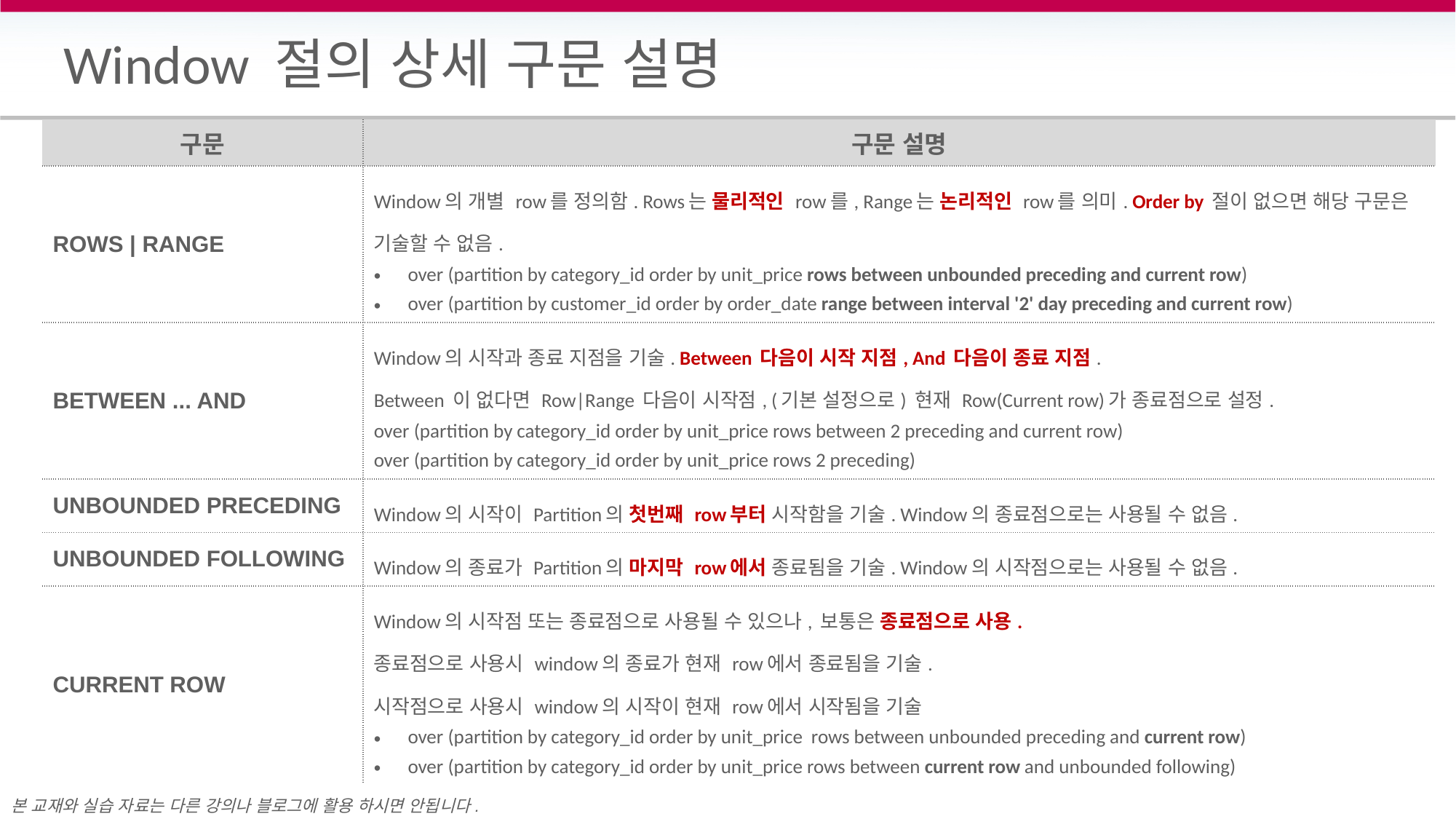

# Window 절의 상세 구문 설명
| 구문 | 구문 설명 |
| --- | --- |
| ROWS | RANGE | Window의 개별 row를 정의함. Rows는 물리적인 row를, Range는 논리적인 row를 의미. Order by 절이 없으면 해당 구문은 기술할 수 없음. over (partition by category\_id order by unit\_price rows between unbounded preceding and current row) over (partition by customer\_id order by order\_date range between interval '2' day preceding and current row) |
| BETWEEN ... AND | Window의 시작과 종료 지점을 기술. Between 다음이 시작 지점, And 다음이 종료 지점. Between 이 없다면 Row|Range 다음이 시작점, (기본 설정으로) 현재 Row(Current row)가 종료점으로 설정. over (partition by category\_id order by unit\_price rows between 2 preceding and current row) over (partition by category\_id order by unit\_price rows 2 preceding) |
| UNBOUNDED PRECEDING | Window의 시작이 Partition의 첫번째 row부터 시작함을 기술. Window의 종료점으로는 사용될 수 없음. |
| UNBOUNDED FOLLOWING | Window의 종료가 Partition의 마지막 row에서 종료됨을 기술. Window의 시작점으로는 사용될 수 없음. |
| CURRENT ROW | Window의 시작점 또는 종료점으로 사용될 수 있으나, 보통은 종료점으로 사용. 종료점으로 사용시 window의 종료가 현재 row에서 종료됨을 기술. 시작점으로 사용시 window의 시작이 현재 row에서 시작됨을 기술 over (partition by category\_id order by unit\_price rows between unbounded preceding and current row) over (partition by category\_id order by unit\_price rows between current row and unbounded following) |